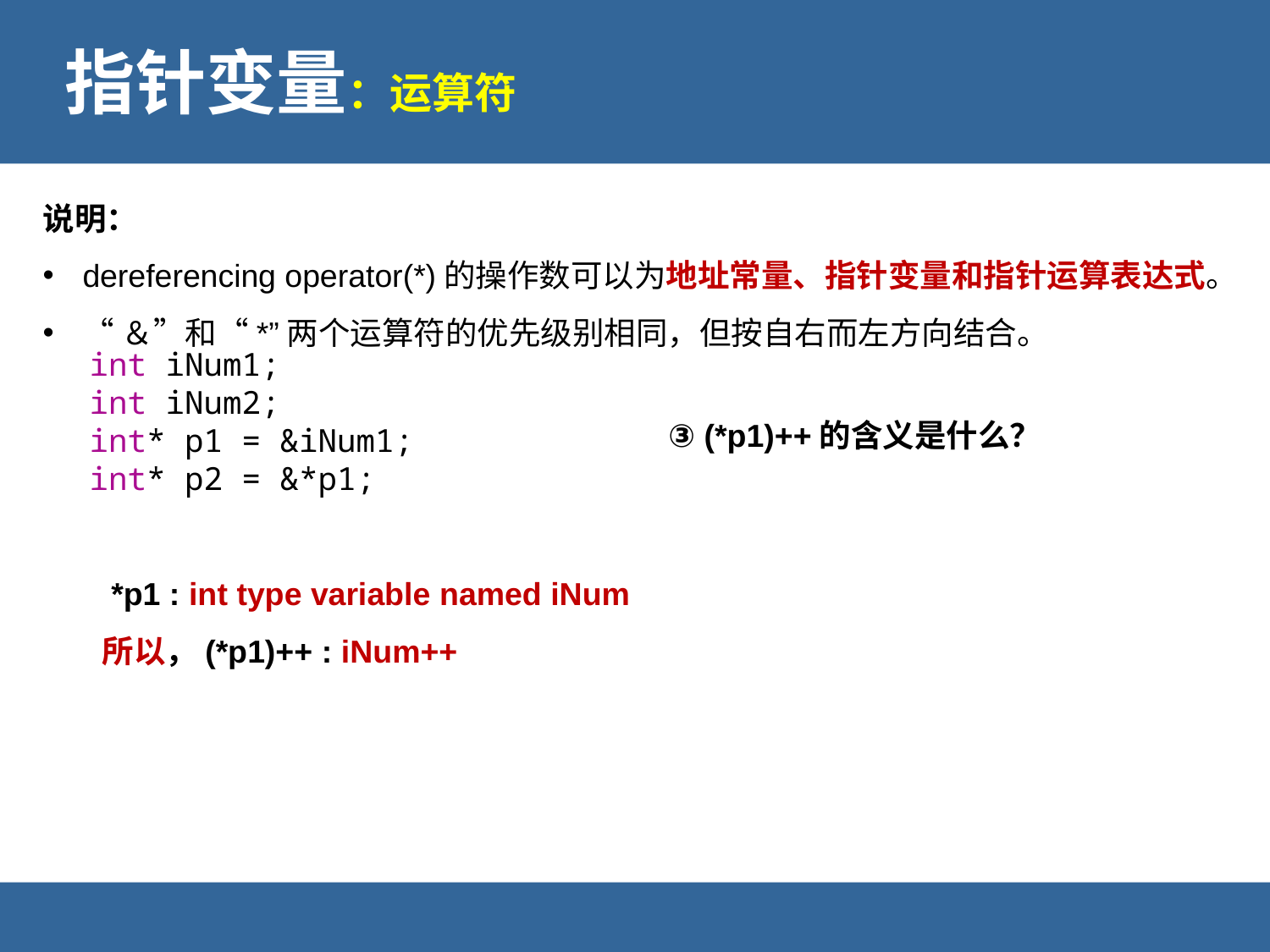

# 指针变量：运算符
说明：
dereferencing operator(*)的操作数可以为地址常量、指针变量和指针运算表达式。
“＆”和“*”两个运算符的优先级别相同，但按自右而左方向结合。
int iNum1;
int iNum2;
int* p1 = &iNum1;
int* p2 = &*p1;
③ (*p1)++的含义是什么？
 *p1 : int type variable named iNum
所以，(*p1)++ : iNum++